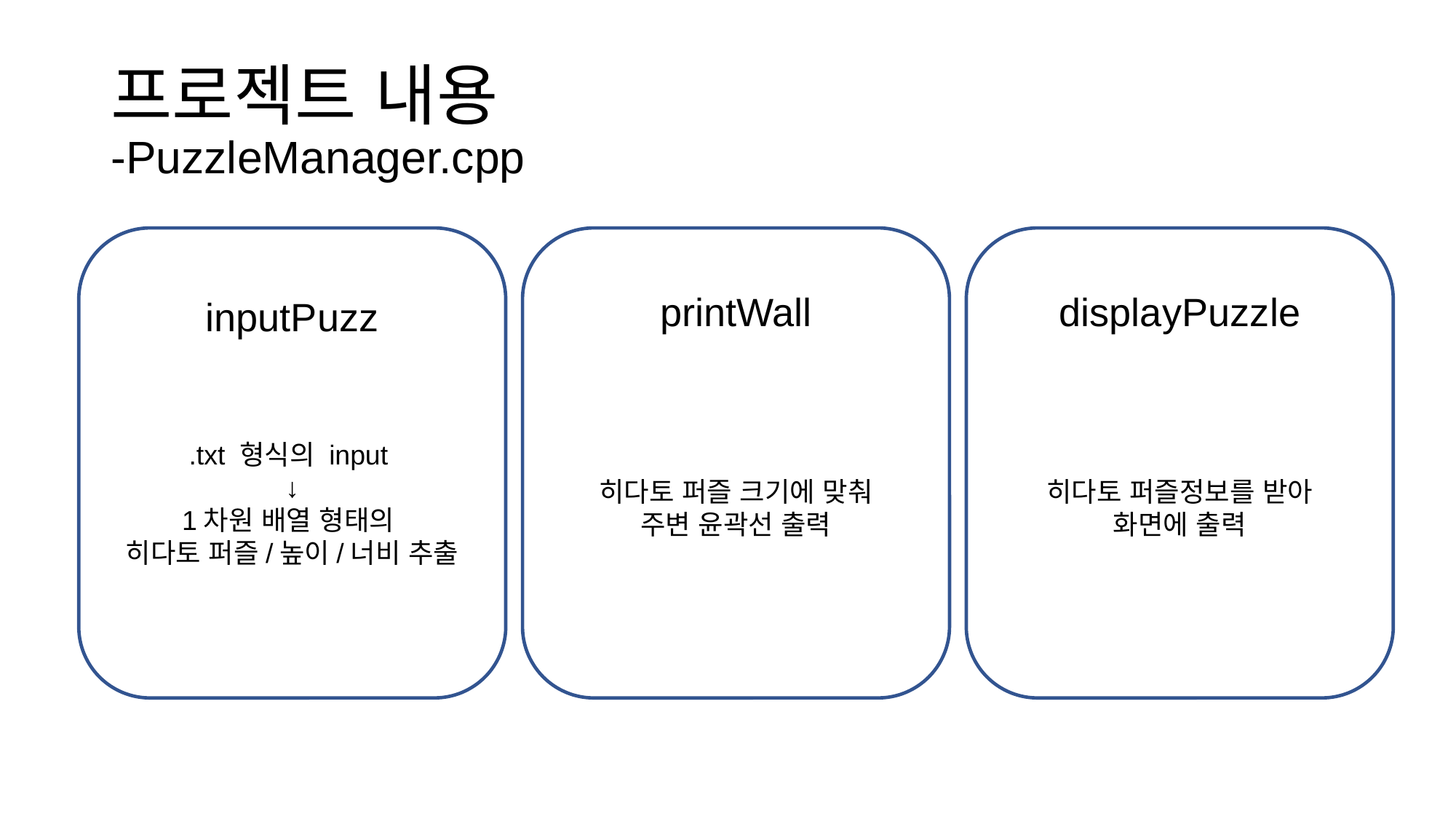

# 프로젝트 내용 -PuzzleManager.cpp
inputPuzz

.txt 형식의 input
↓
1차원 배열 형태의
히다토 퍼즐/높이/너비 추출

printWall

히다토 퍼즐 크기에 맞춰
주변 윤곽선 출력

displayPuzzle

히다토 퍼즐정보를 받아
화면에 출력